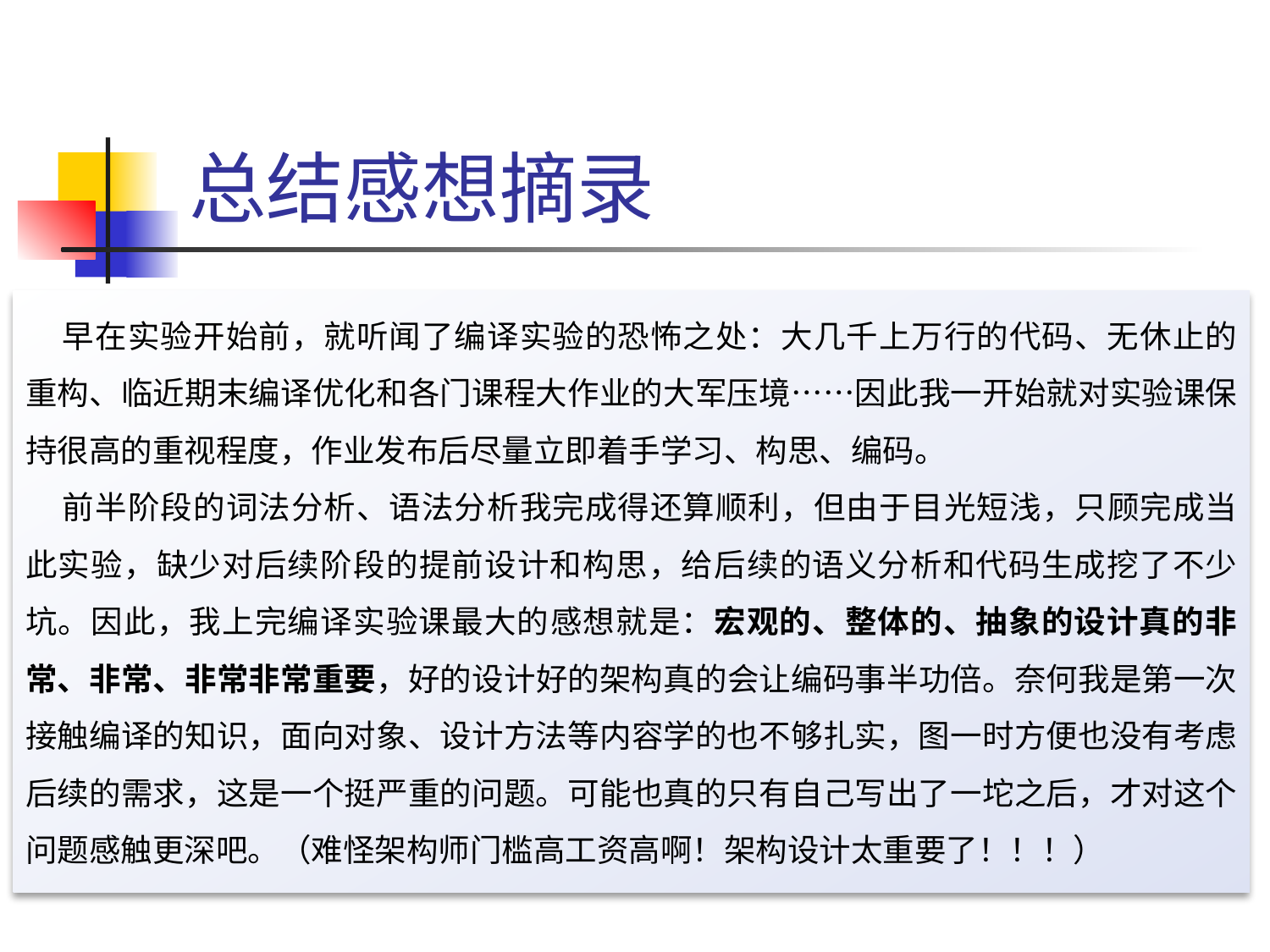

总结感想摘录
早在实验开始前，就听闻了编译实验的恐怖之处：大几千上万行的代码、无休止的重构、临近期末编译优化和各门课程大作业的大军压境……因此我一开始就对实验课保持很高的重视程度，作业发布后尽量立即着手学习、构思、编码。
前半阶段的词法分析、语法分析我完成得还算顺利，但由于目光短浅，只顾完成当此实验，缺少对后续阶段的提前设计和构思，给后续的语义分析和代码生成挖了不少坑。因此，我上完编译实验课最大的感想就是：宏观的、整体的、抽象的设计真的非常、非常、非常非常重要，好的设计好的架构真的会让编码事半功倍。奈何我是第一次接触编译的知识，面向对象、设计方法等内容学的也不够扎实，图一时方便也没有考虑后续的需求，这是一个挺严重的问题。可能也真的只有自己写出了一坨之后，才对这个问题感触更深吧。（难怪架构师门槛高工资高啊！架构设计太重要了！！！）